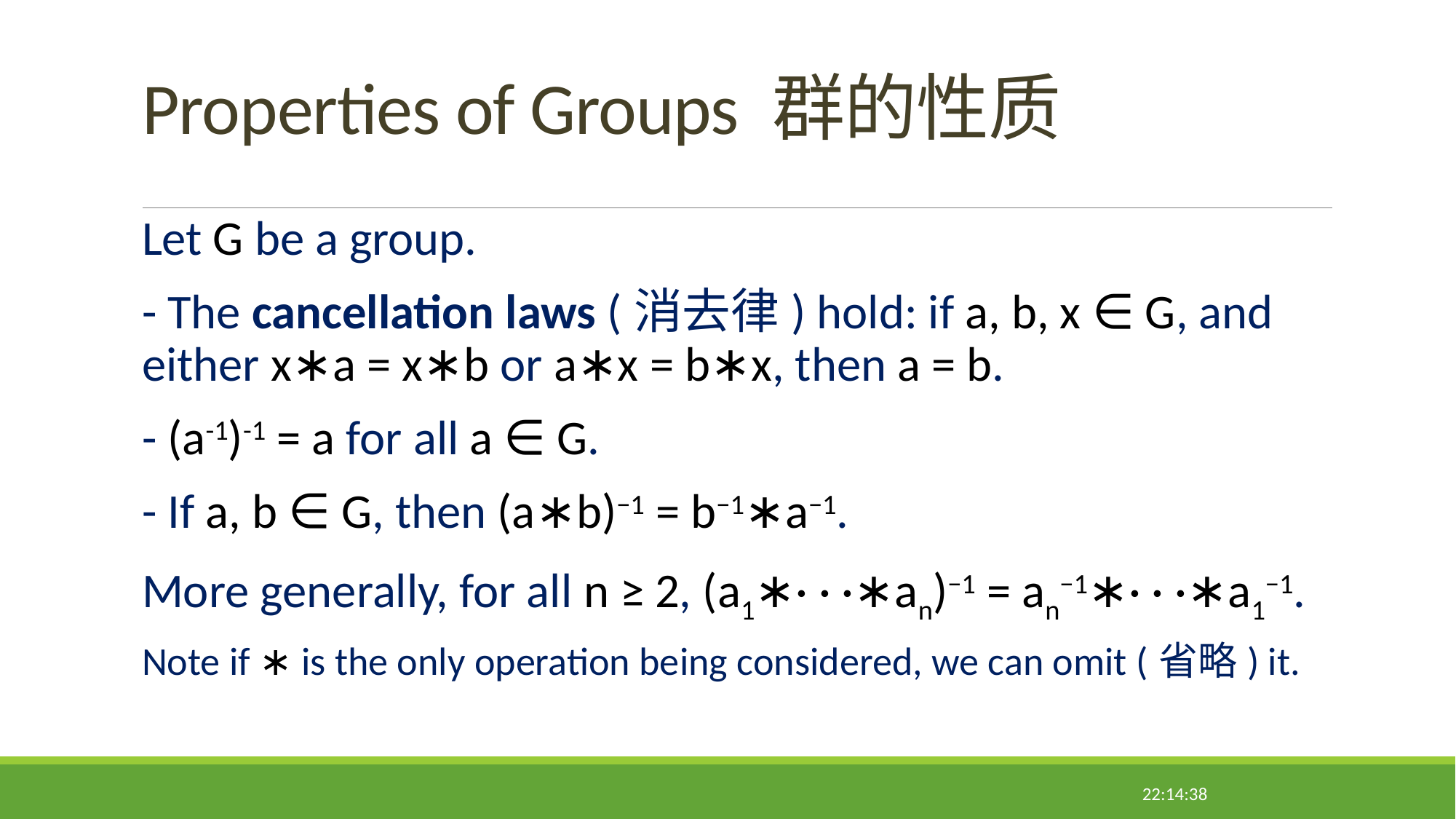

# Properties of Groups 群的性质
Let G be a group.
- The cancellation laws (消去律) hold: if a, b, x ∈ G, and either x∗a = x∗b or a∗x = b∗x, then a = b.
- (a-1)-1 = a for all a ∈ G.
- If a, b ∈ G, then (a∗b)−1 = b−1∗a−1.
More generally, for all n ≥ 2, (a1∗· · ·∗an)−1 = an−1∗· · ·∗a1−1.
Note if ∗ is the only operation being considered, we can omit (省略) it.
22:14:38